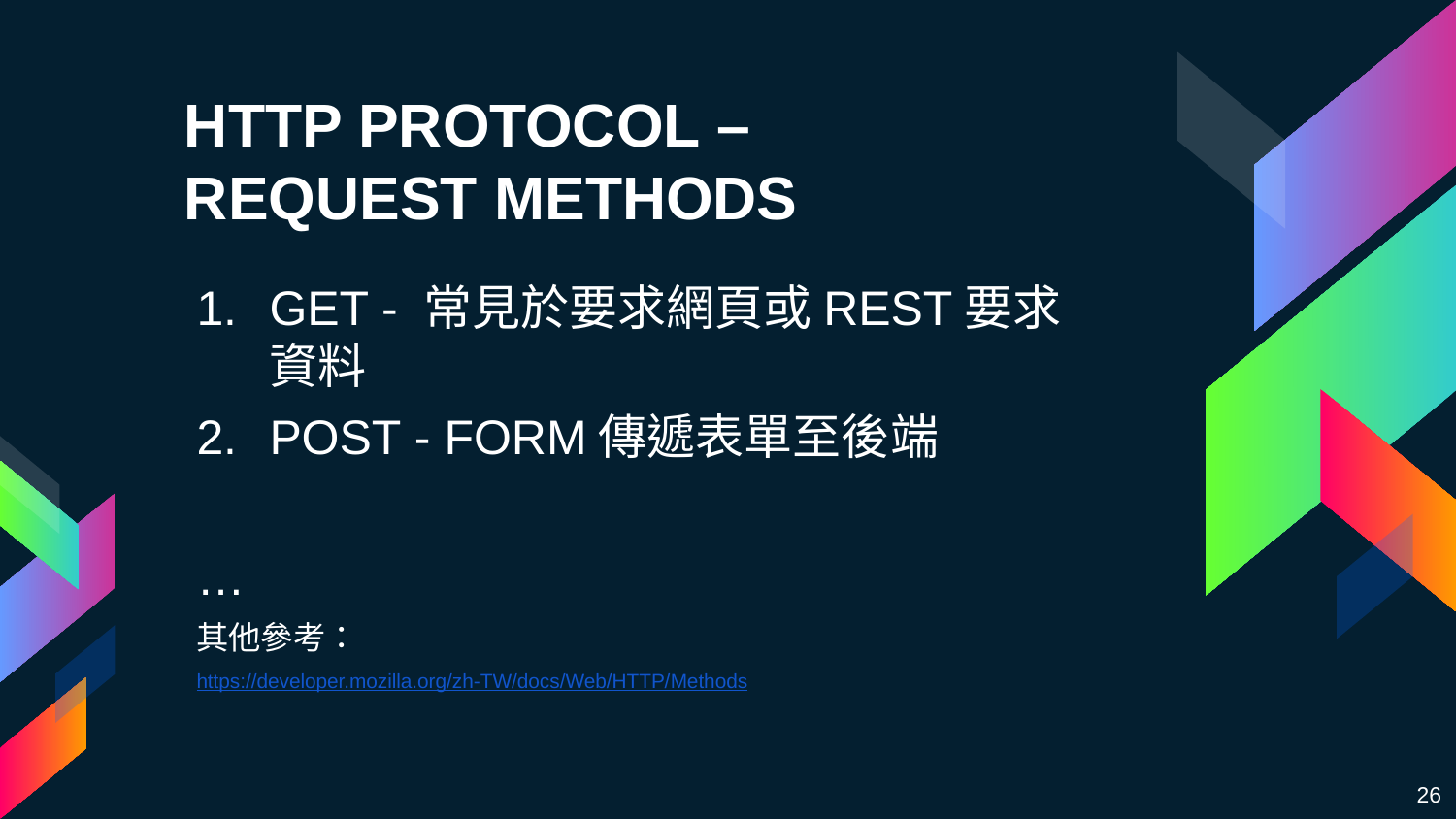

# HTTP PROTOCOL – REQUEST METHODS
GET - 常見於要求網頁或REST要求資料
POST - FORM傳遞表單至後端

…
其他參考：
https://developer.mozilla.org/zh-TW/docs/Web/HTTP/Methods

26